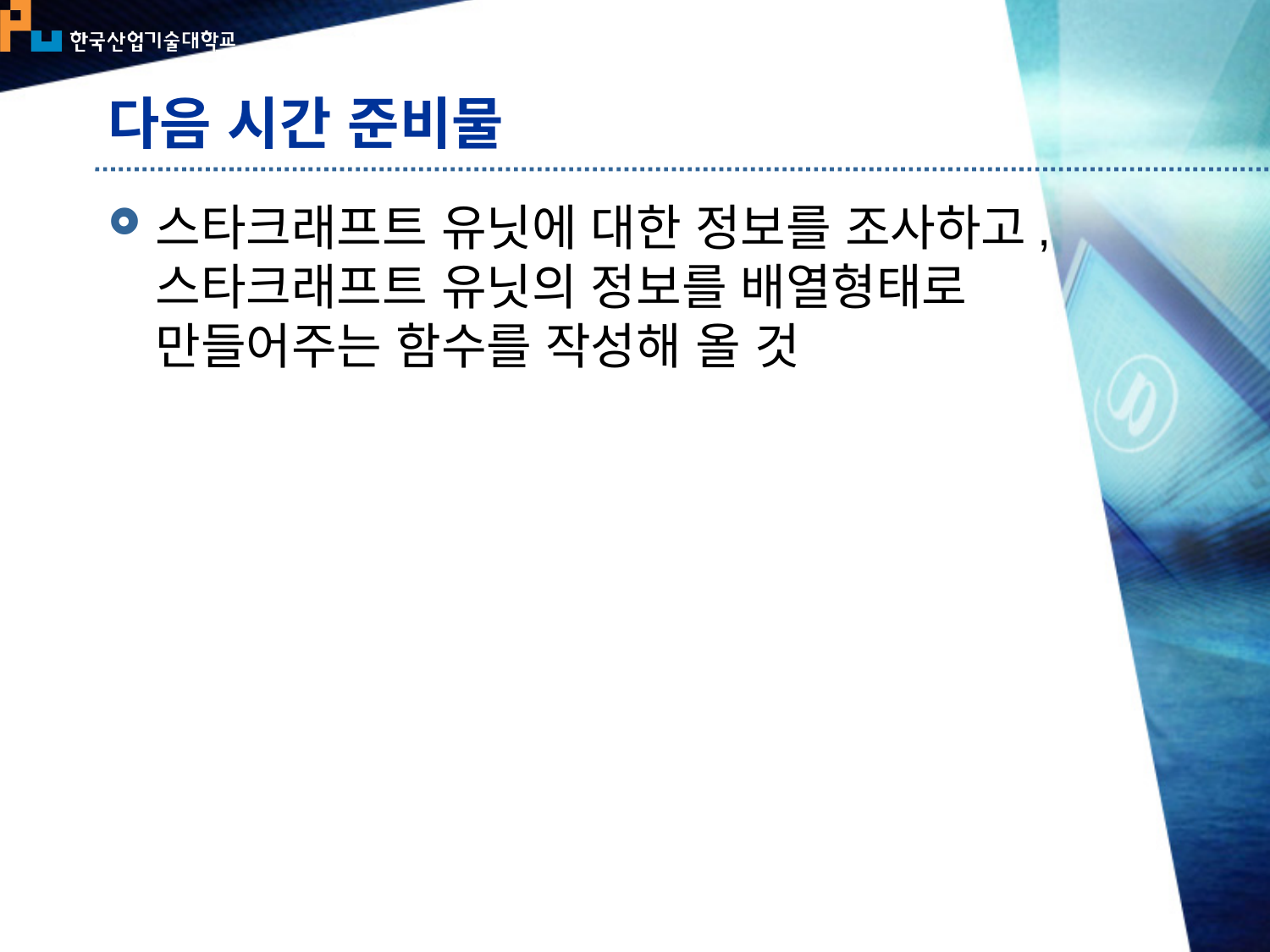

# 다음 시간 준비물
스타크래프트 유닛에 대한 정보를 조사하고, 스타크래프트 유닛의 정보를 배열형태로 만들어주는 함수를 작성해 올 것